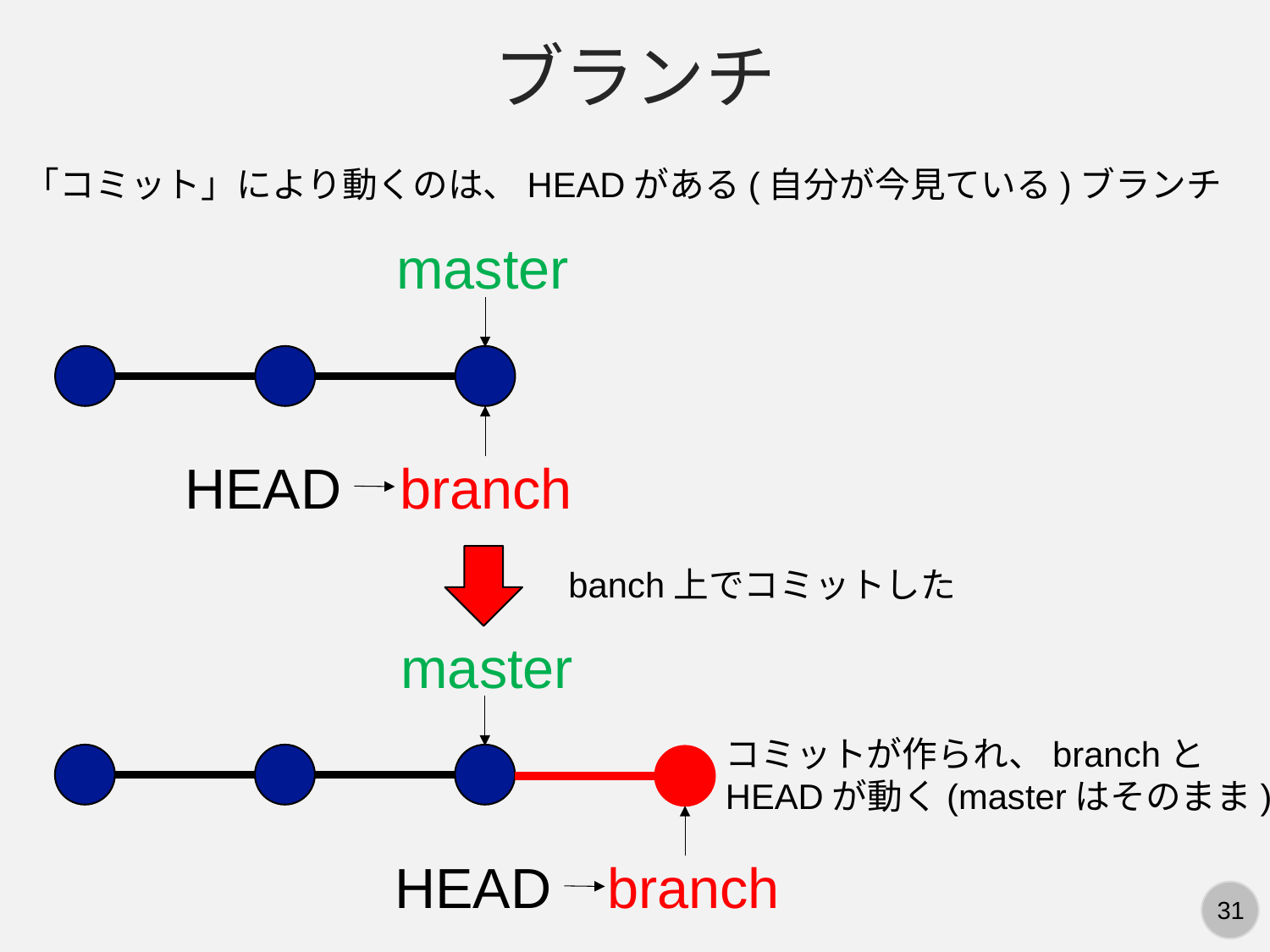

ブランチ
「コミット」により動くのは、HEADがある(自分が今見ている)ブランチ
master

HEAD
branch

banch上でコミットした
master
コミットが作られ、branchと
HEADが動く(masterはそのまま)

HEAD
branch